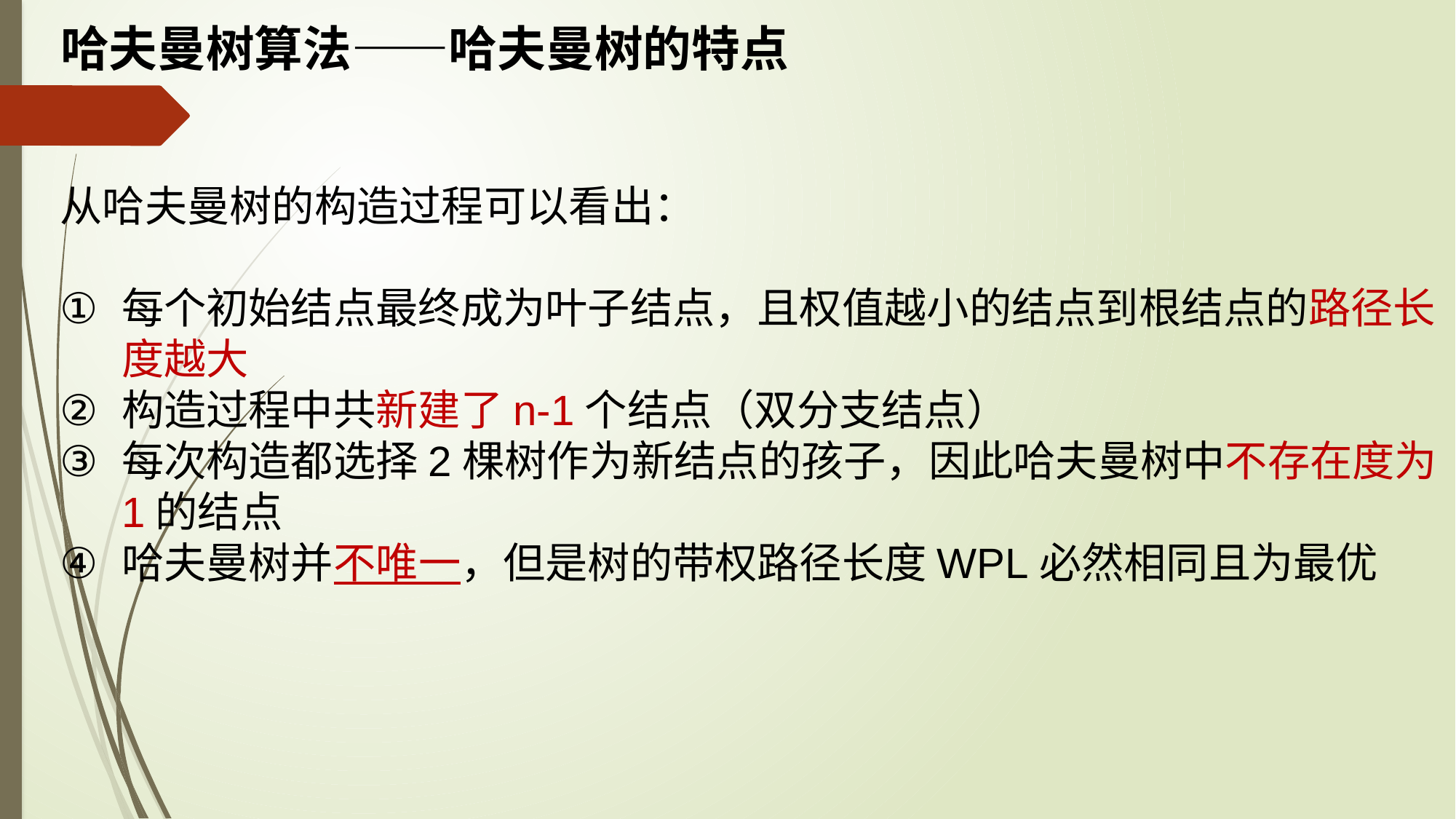

# 哈夫曼树算法——哈夫曼树的特点
从哈夫曼树的构造过程可以看出：

每个初始结点最终成为叶子结点，且权值越小的结点到根结点的路径长度越大
构造过程中共新建了n-1个结点（双分支结点）
每次构造都选择2棵树作为新结点的孩子，因此哈夫曼树中不存在度为1的结点
哈夫曼树并不唯一，但是树的带权路径长度WPL必然相同且为最优